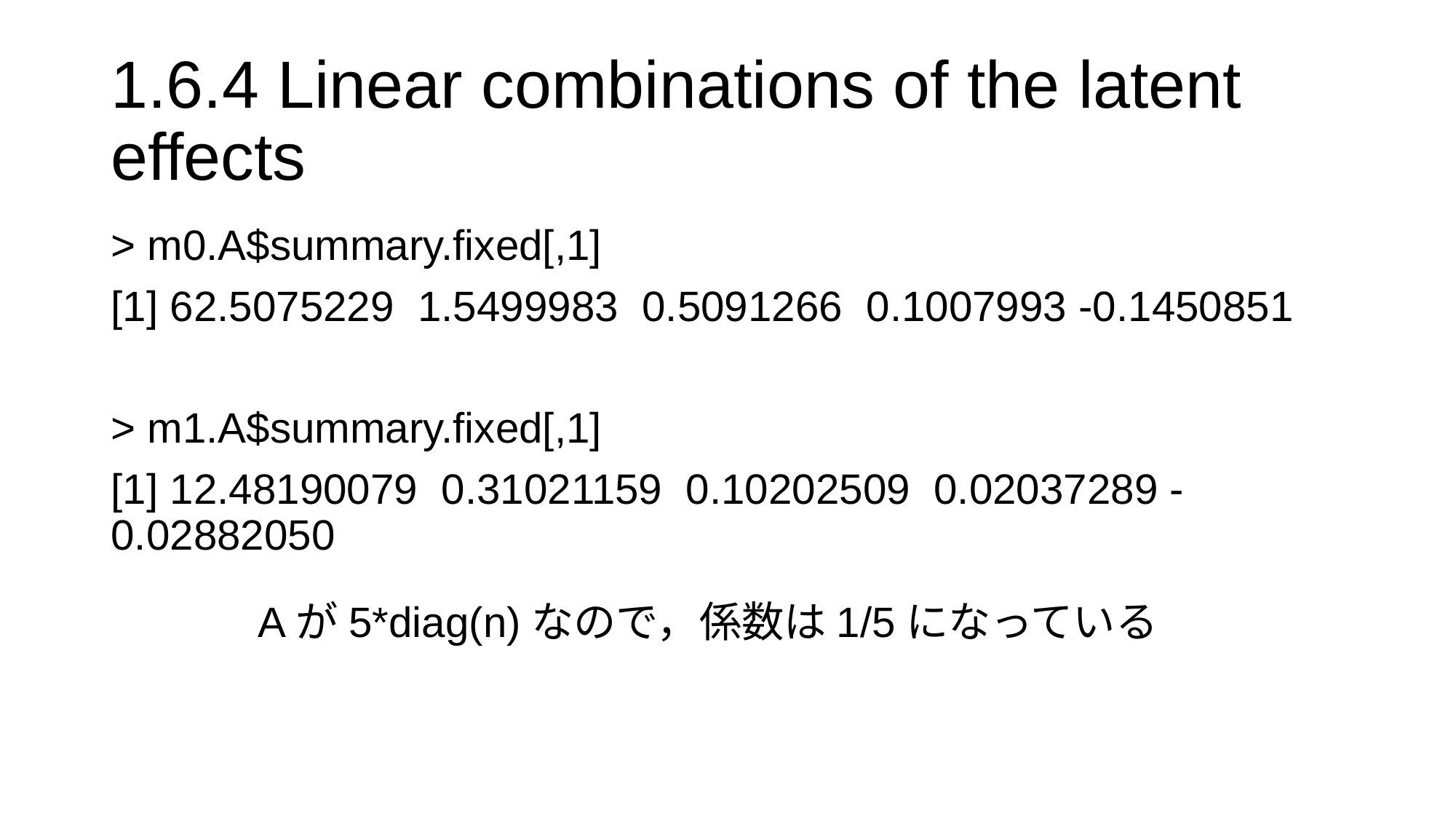

# 1.6.4 Linear combinations of the latent effects
> m0.A$summary.fixed[,1]
[1] 62.5075229  1.5499983  0.5091266  0.1007993 -0.1450851

> m1.A$summary.fixed[,1]
[1] 12.48190079  0.31021159  0.10202509  0.02037289 -0.02882050
Aが5*diag(n)なので，係数は1/5になっている